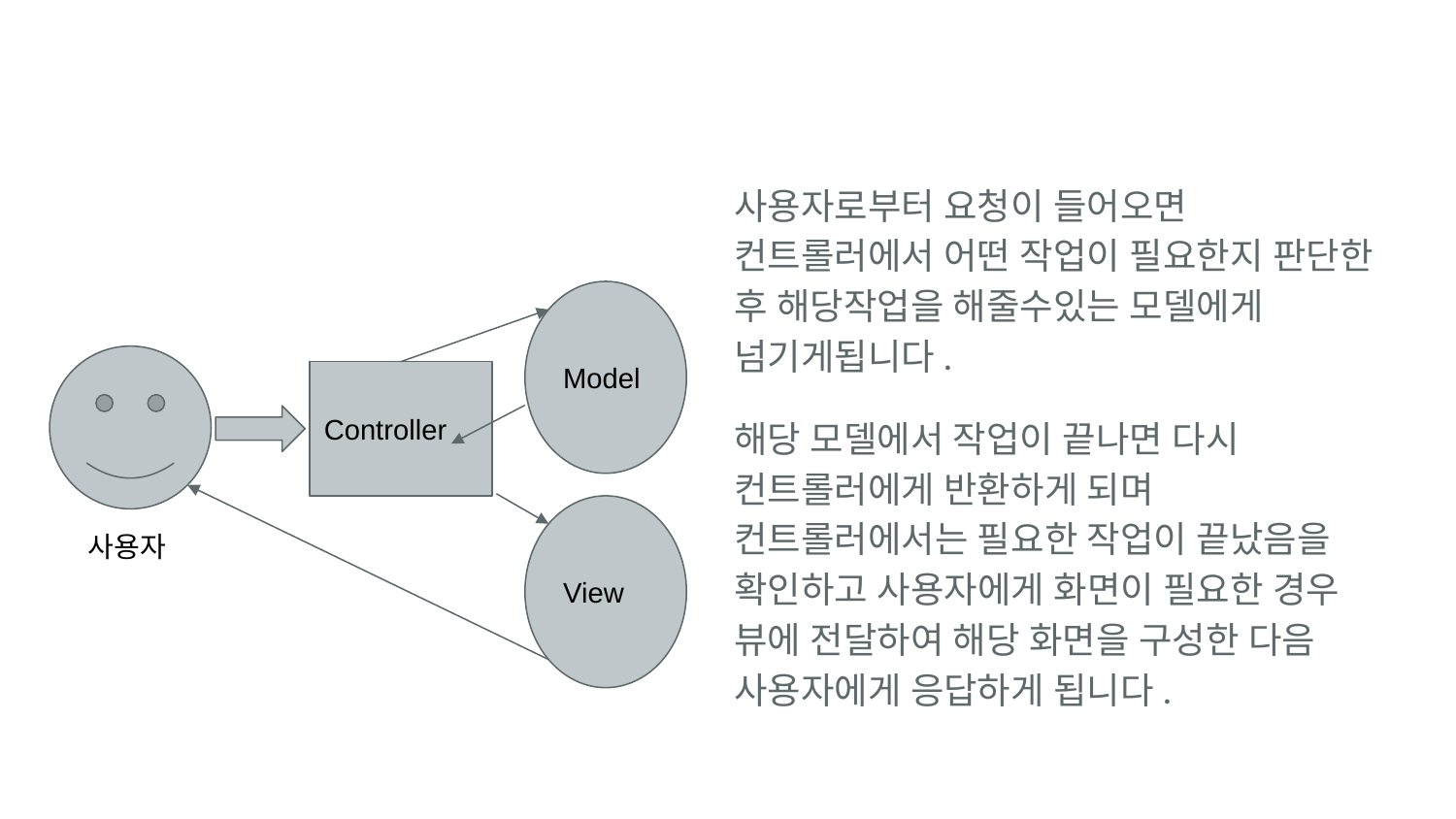

#
사용자로부터 요청이 들어오면 컨트롤러에서 어떤 작업이 필요한지 판단한 후 해당작업을 해줄수있는 모델에게 넘기게됩니다.
해당 모델에서 작업이 끝나면 다시 컨트롤러에게 반환하게 되며 컨트롤러에서는 필요한 작업이 끝났음을 확인하고 사용자에게 화면이 필요한 경우 뷰에 전달하여 해당 화면을 구성한 다음 사용자에게 응답하게 됩니다.

Model

사용자
Controller

View